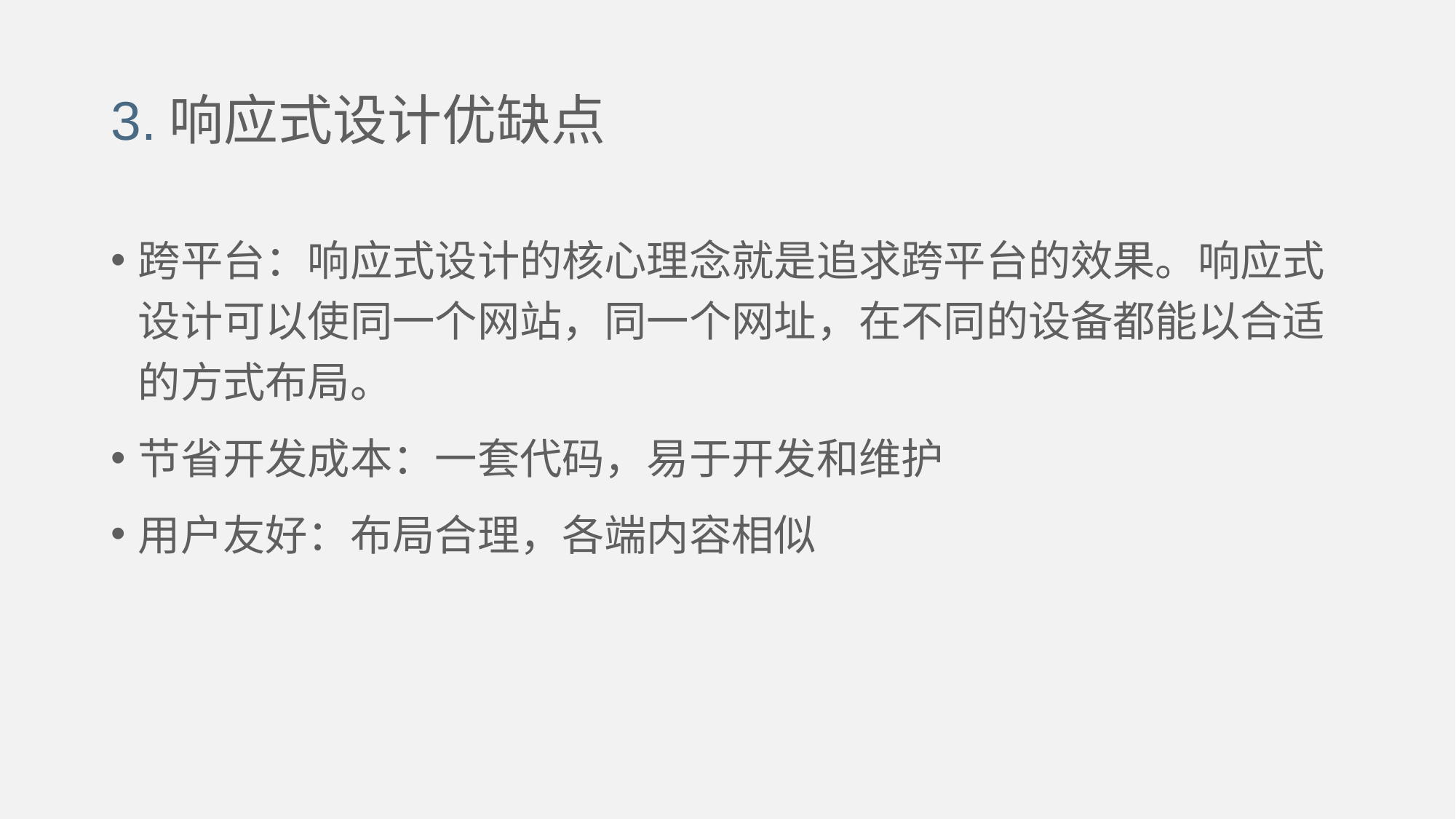

3.响应式设计优缺点
跨平台：响应式设计的核心理念就是追求跨平台的效果。响应式设计可以使同一个网站，同一个网址，在不同的设备都能以合适的方式布局。
节省开发成本：一套代码，易于开发和维护
用户友好：布局合理，各端内容相似